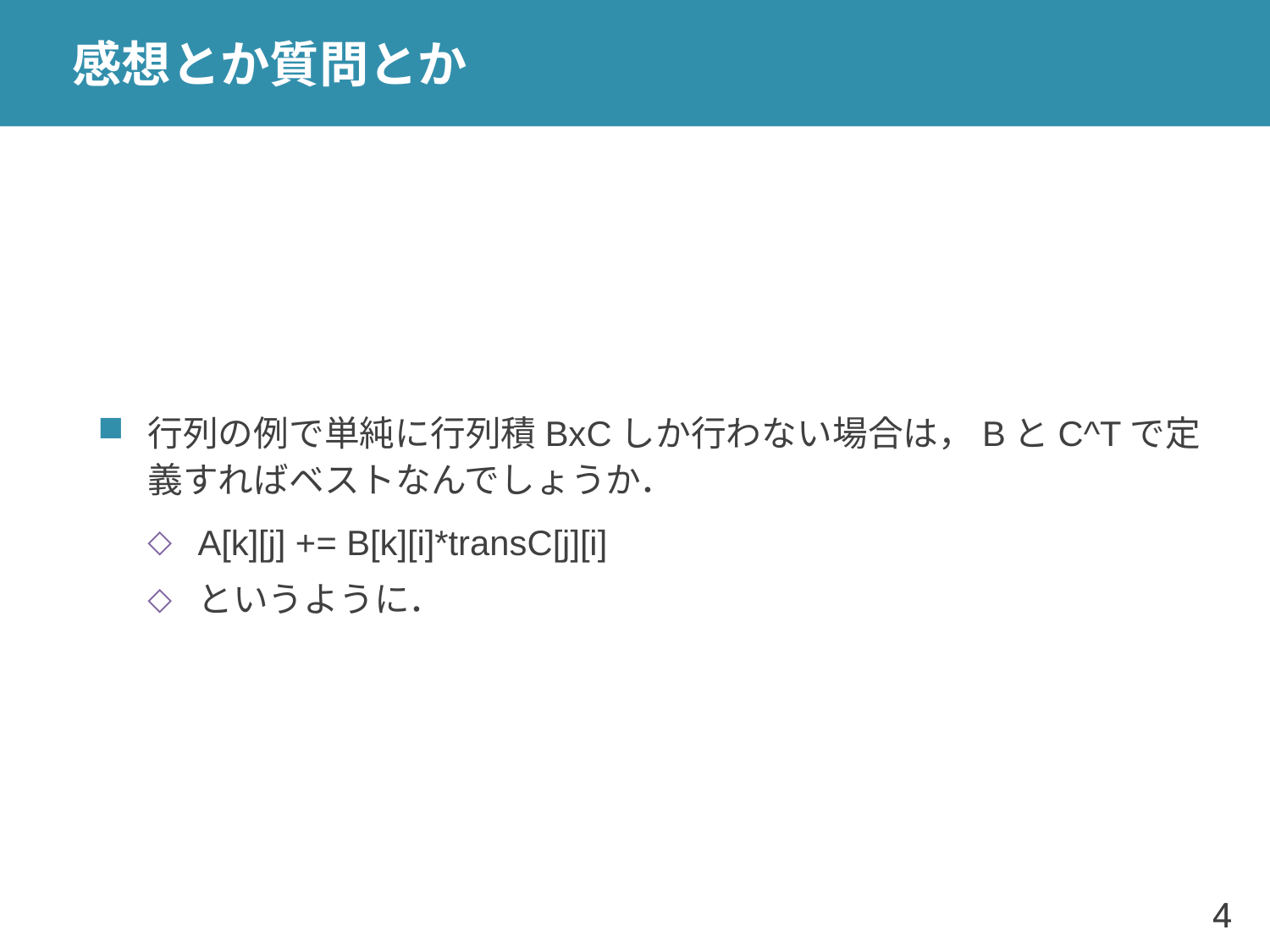

# 感想とか質問とか
行列の例で単純に行列積BxCしか行わない場合は，BとC^Tで定義すればベストなんでしょうか．
A[k][j] += B[k][i]*transC[j][i]
というように．